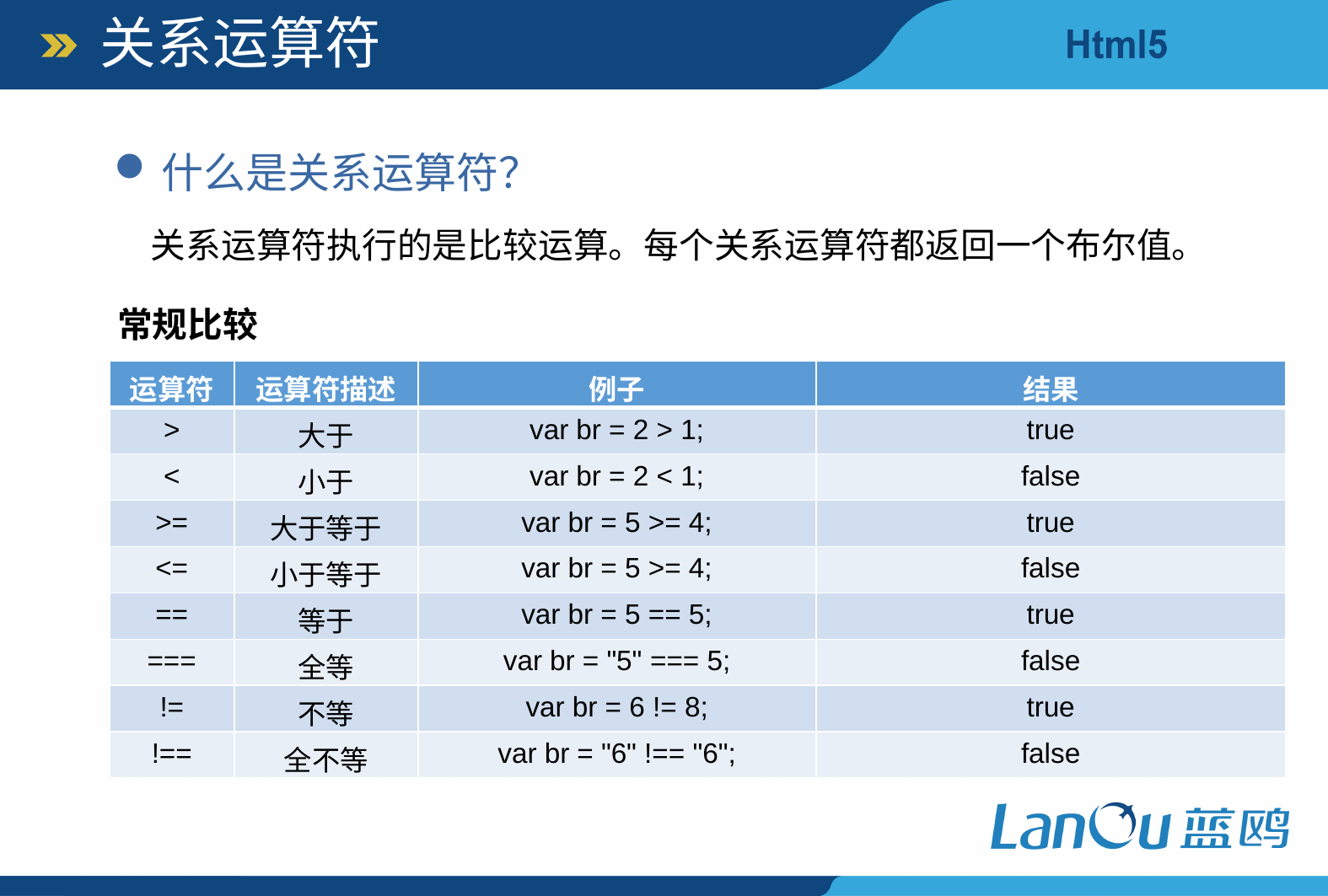

关系运算符
什么是关系运算符？
关系运算符执行的是比较运算。每个关系运算符都返回一个布尔值。
常规比较
| 运算符 | 运算符描述 | 例子 | 结果 |
| --- | --- | --- | --- |
| > | 大于 | var br = 2 > 1; | true |
| < | 小于 | var br = 2 < 1; | false |
| >= | 大于等于 | var br = 5 >= 4; | true |
| <= | 小于等于 | var br = 5 >= 4; | false |
| == | 等于 | var br = 5 == 5; | true |
| === | 全等 | var br = "5" === 5; | false |
| != | 不等 | var br = 6 != 8; | true |
| !== | 全不等 | var br = "6" !== "6"; | false |